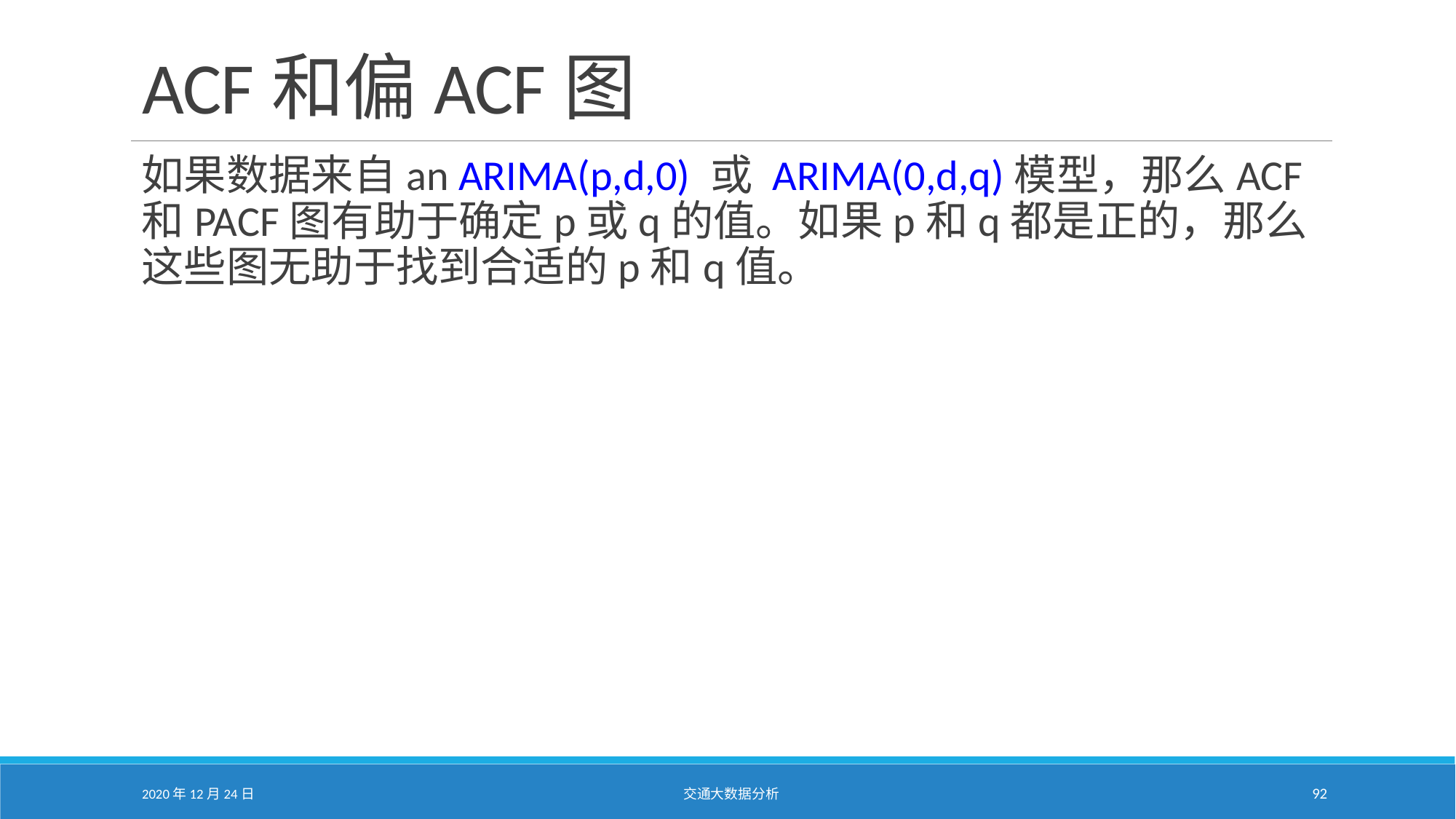

# ACF和偏ACF图
如果数据来自an ARIMA(p,d,0) 或 ARIMA(0,d,q)模型，那么ACF和PACF图有助于确定p或q的值。如果p和q都是正的，那么这些图无助于找到合适的p和q值。
2020年12月24日
交通大数据分析
92